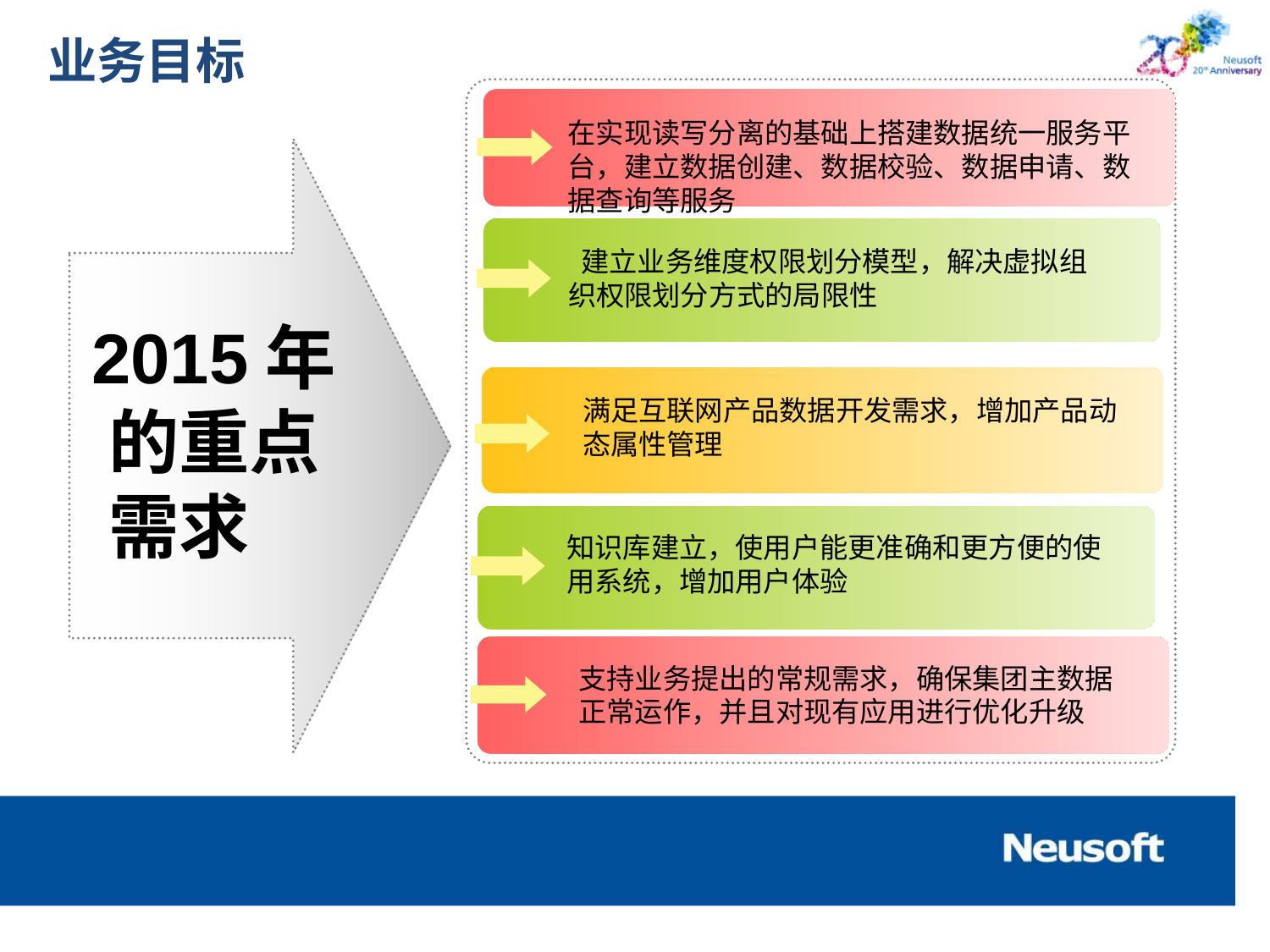

# 业务目标

在实现读写分离的基础上搭建数据统一服务平台，建立数据创建、数据校验、数据申请、数据查询等服务

 建立业务维度权限划分模型，解决虚拟组织权限划分方式的局限性
2015年的重点需求

满足互联网产品数据开发需求，增加产品动态属性管理

知识库建立，使用户能更准确和更方便的使用系统，增加用户体验

支持业务提出的常规需求，确保集团主数据正常运作，并且对现有应用进行优化升级